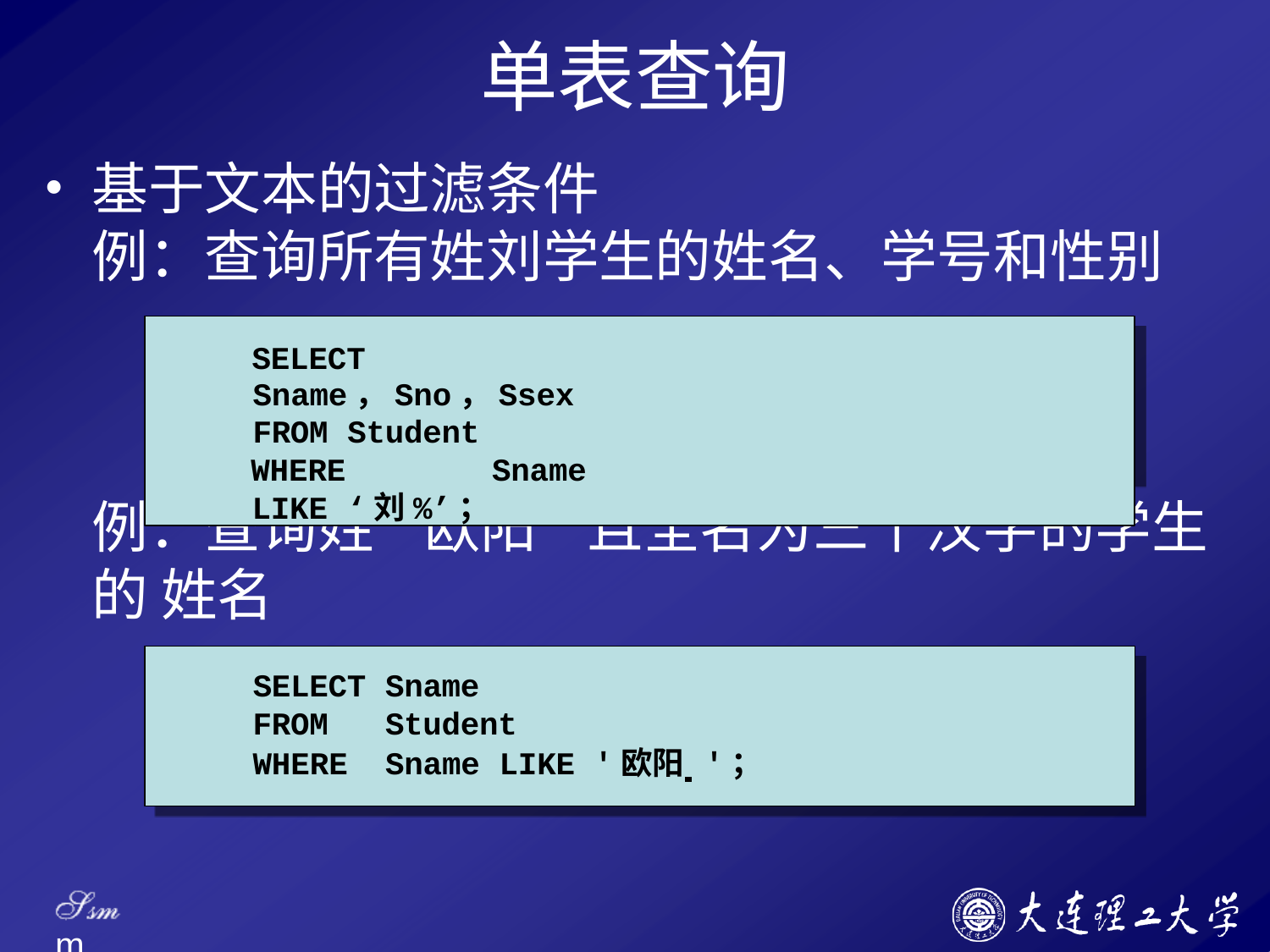

# 单表查询
基于文本的过滤条件
例：查询所有姓刘学生的姓名、学号和性别
SELECT Sname，Sno，Ssex  FROM Student
WHERE	Sname LIKE ‘刘%’；

例：查询姓"欧阳"且全名为三个汉字的学生的 姓名

SELECT Sname
FROM
WHERE
Student
Sname LIKE '欧阳 '；

Ssm